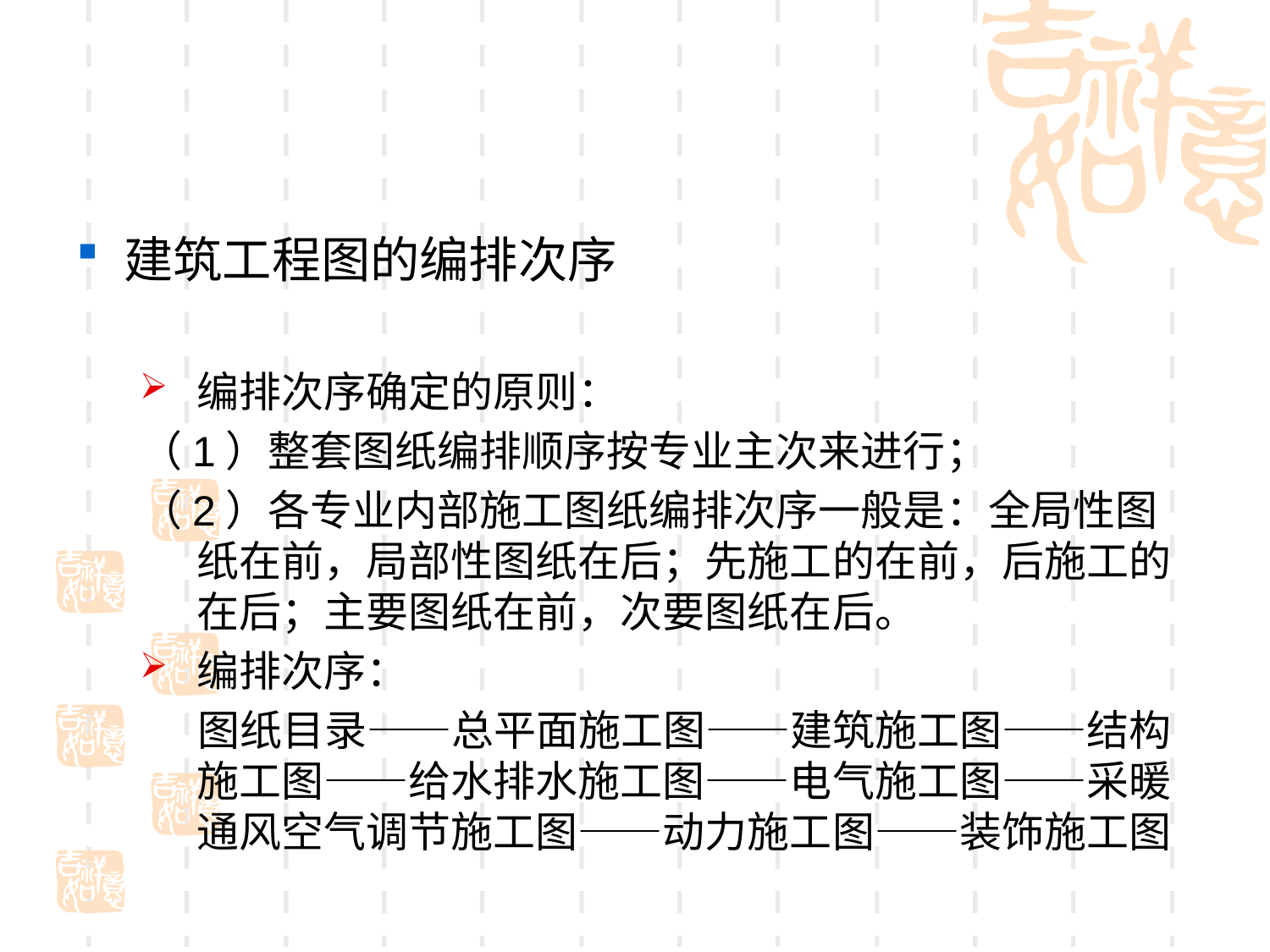

建筑工程图的编排次序

编排次序确定的原则：
（1）整套图纸编排顺序按专业主次来进行；
（2）各专业内部施工图纸编排次序一般是：全局性图纸在前，局部性图纸在后；先施工的在前，后施工的在后；主要图纸在前，次要图纸在后。
编排次序：
     图纸目录——总平面施工图——建筑施工图——结构施工图——给水排水施工图——电气施工图——采暖通风空气调节施工图——动力施工图——装饰施工图